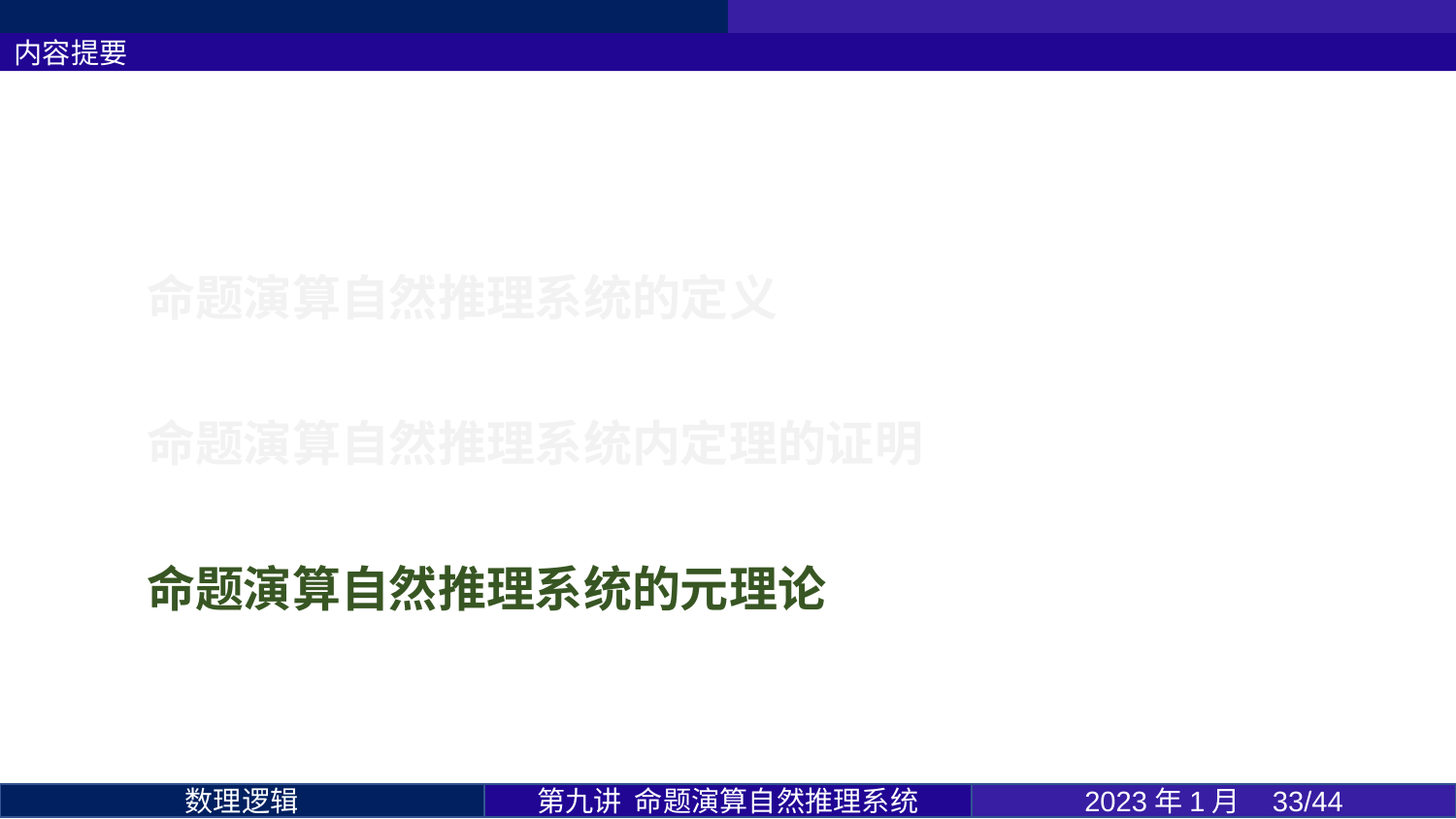

内容提要
命题演算自然推理系统的定义
命题演算自然推理系统内定理的证明
命题演算自然推理系统的元理论
第九讲  命题演算自然推理系统
2023年1月    33/44
数理逻辑